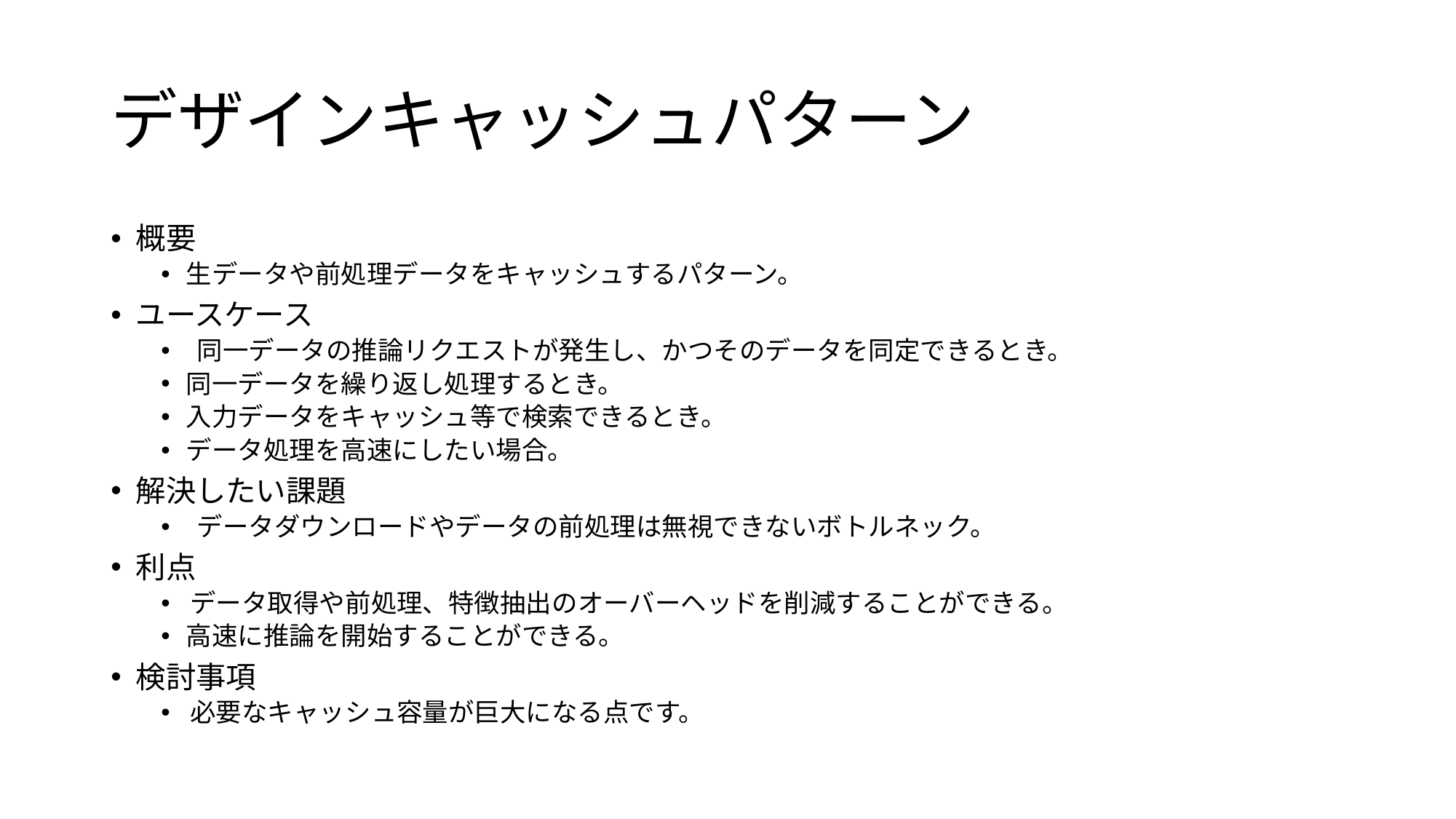

# デザインキャッシュパターン
概要
生データや前処理データをキャッシュするパターン。
ユースケース
﻿ ﻿同一データの推論リクエストが発生し、かつそのデータを同定できるとき。
同一データを繰り返し処理するとき。
入力データをキャッシュ等で検索できるとき。
データ処理を高速にしたい場合。
解決したい課題
﻿ ﻿データダウンロードやデータの前処理は無視できないボトルネック。
利点
﻿﻿データ取得や前処理、特徴抽出のオーバーヘッドを削減することができる。
高速に推論を開始することができる。
検討事項
﻿﻿必要なキャッシュ容量が巨大になる点です。